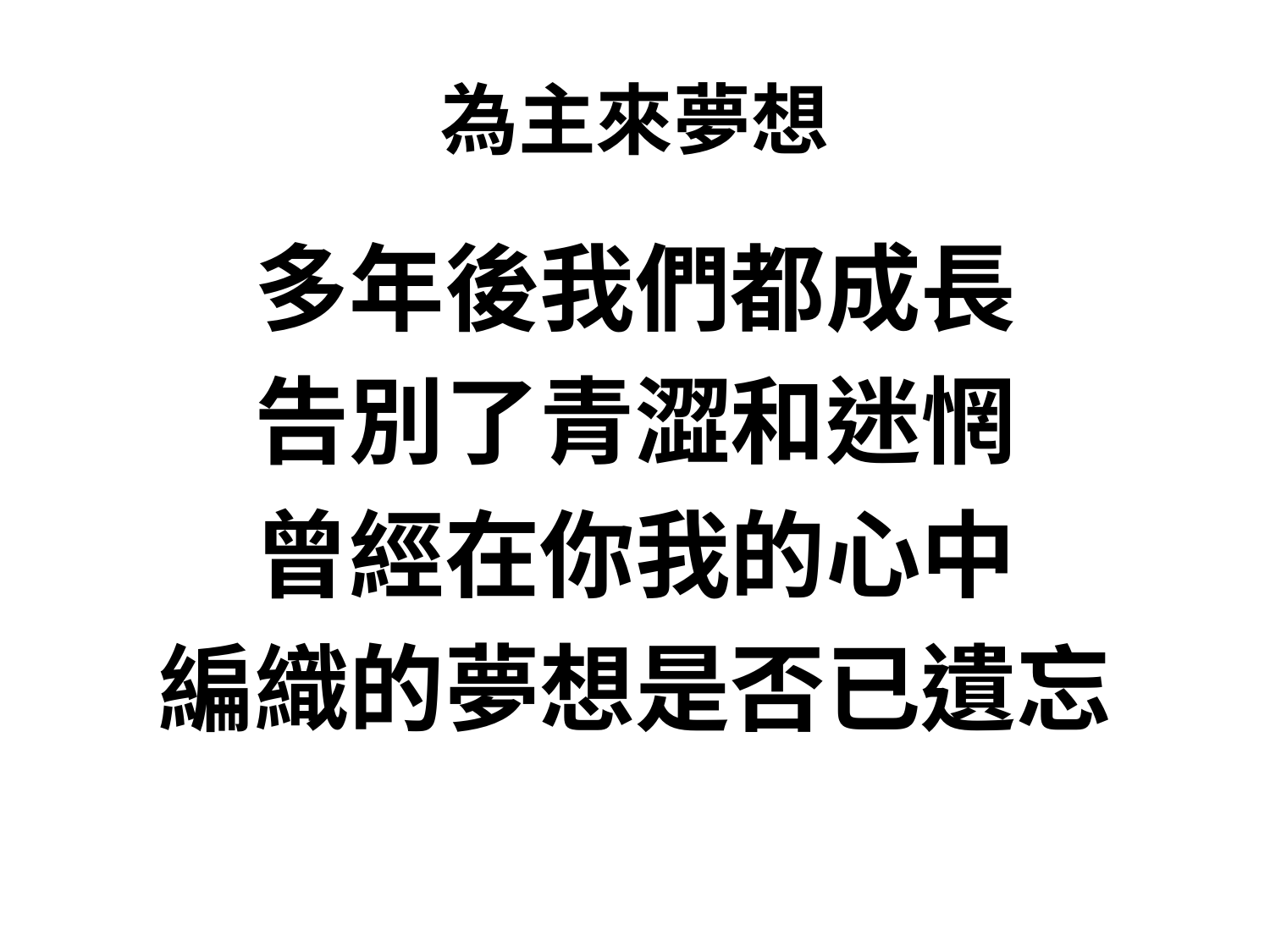

# 為主來夢想
多年後我們都成長
告別了青澀和迷惘
曾經在你我的心中
編織的夢想是否已遺忘